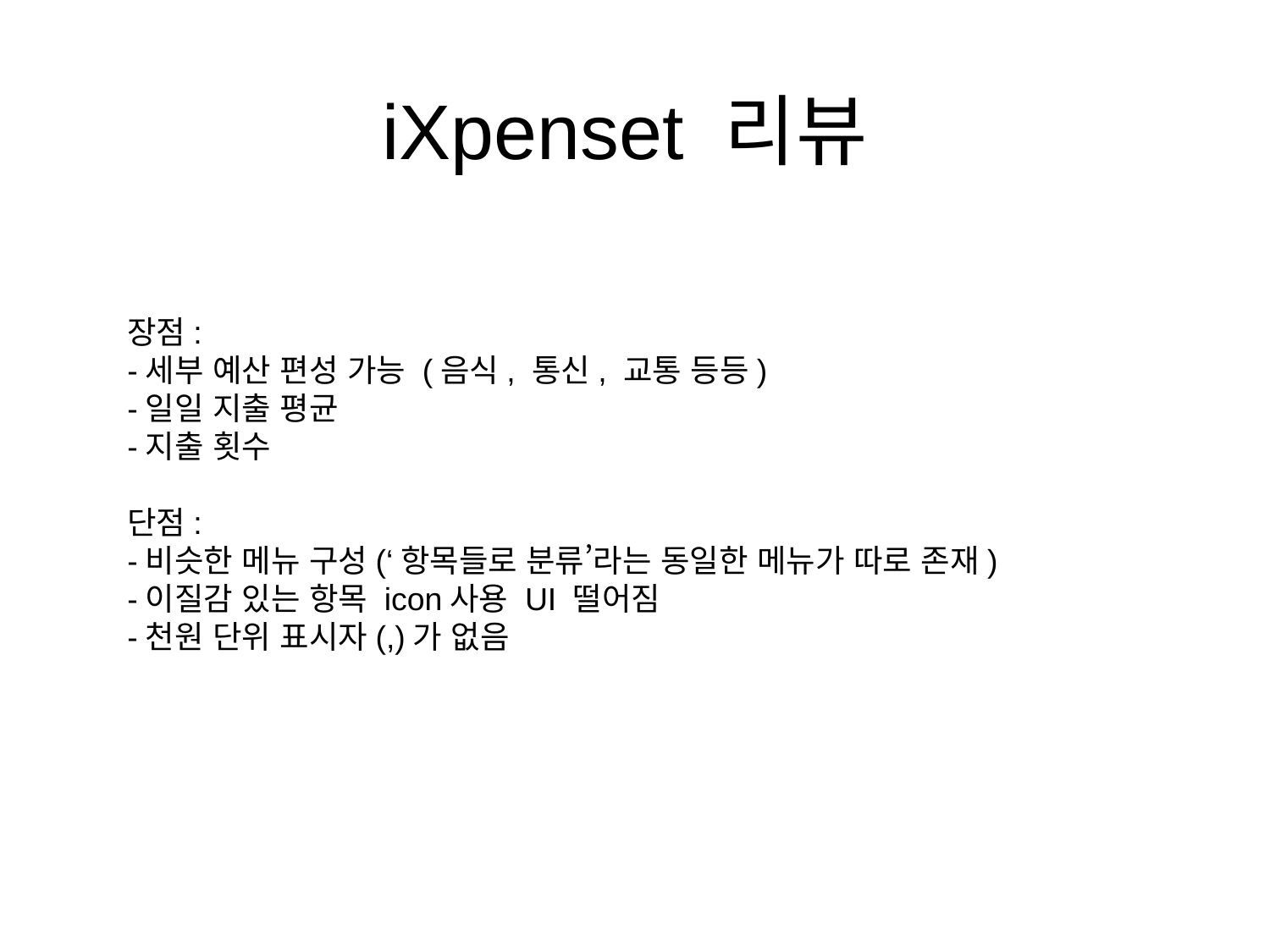

# iXpenset 리뷰
장점:
-세부 예산 편성 가능 (음식, 통신, 교통 등등)
-일일 지출 평균
-지출 횟수

단점:
-비슷한 메뉴 구성(‘항목들로 분류’라는 동일한 메뉴가 따로 존재)
-이질감 있는 항목 icon사용 UI 떨어짐
-천원 단위 표시자(,)가 없음